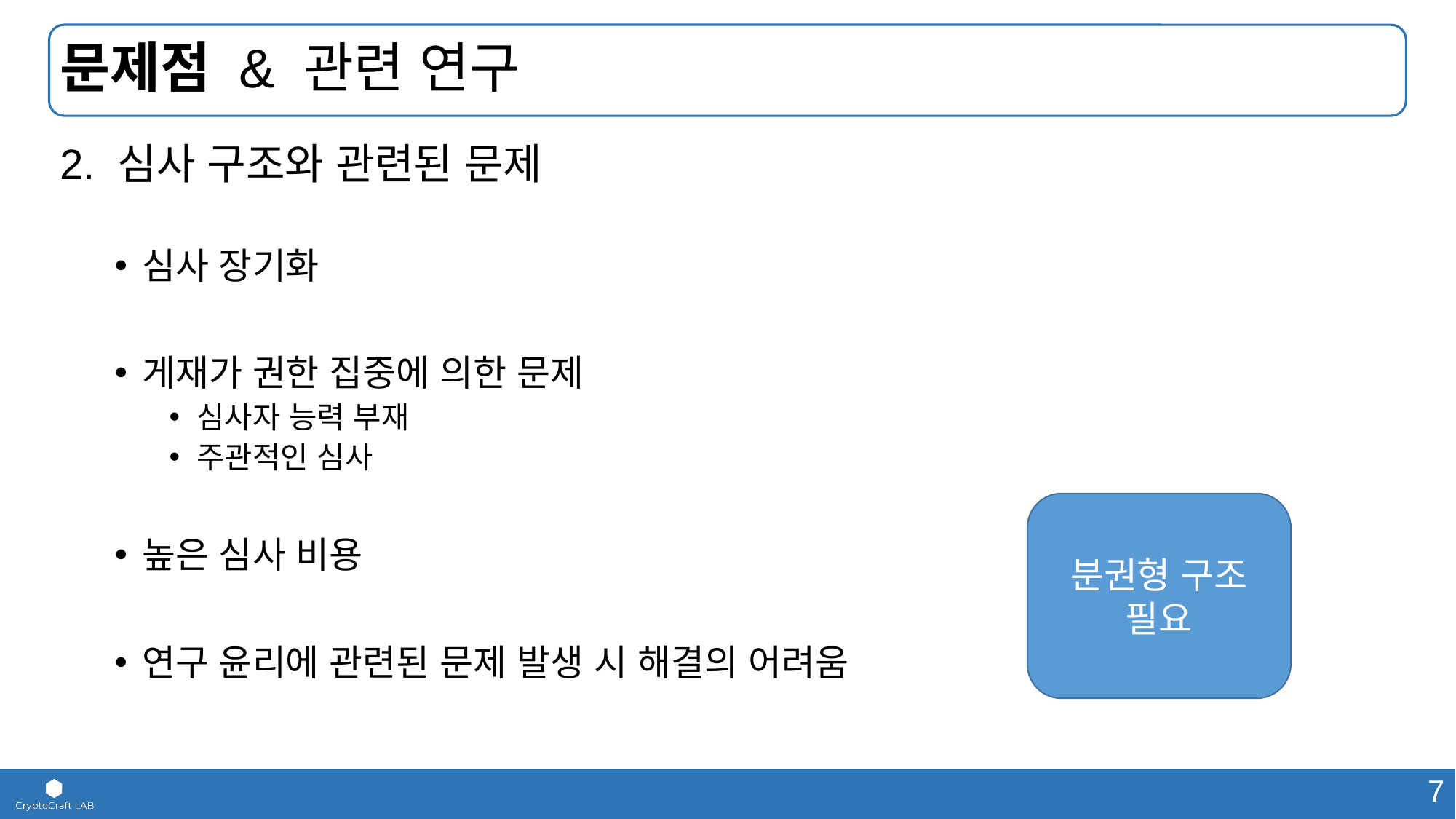

# 문제점 & 관련 연구
2. 심사 구조와 관련된 문제
심사 장기화

게재가 권한 집중에 의한 문제
심사자 능력 부재
주관적인 심사

높은 심사 비용

연구 윤리에 관련된 문제 발생 시 해결의 어려움

분권형 구조 필요